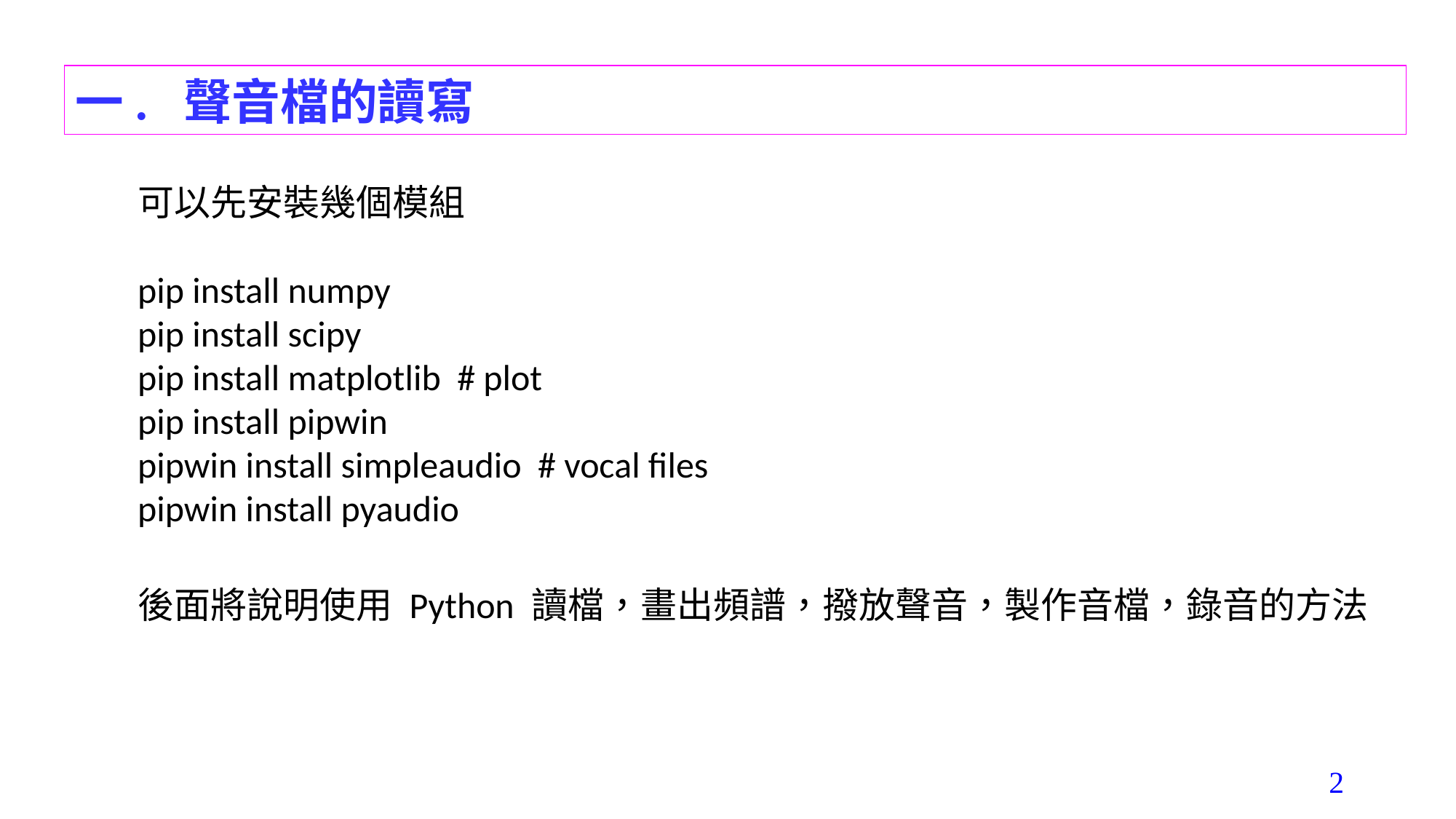

一.  聲音檔的讀寫
可以先安裝幾個模組

pip install numpy
pip install scipy
pip install matplotlib  # plot
pip install pipwin
pipwin install simpleaudio  # vocal files
pipwin install pyaudio
後面將說明使用 Python 讀檔，畫出頻譜，撥放聲音，製作音檔，錄音的方法
2